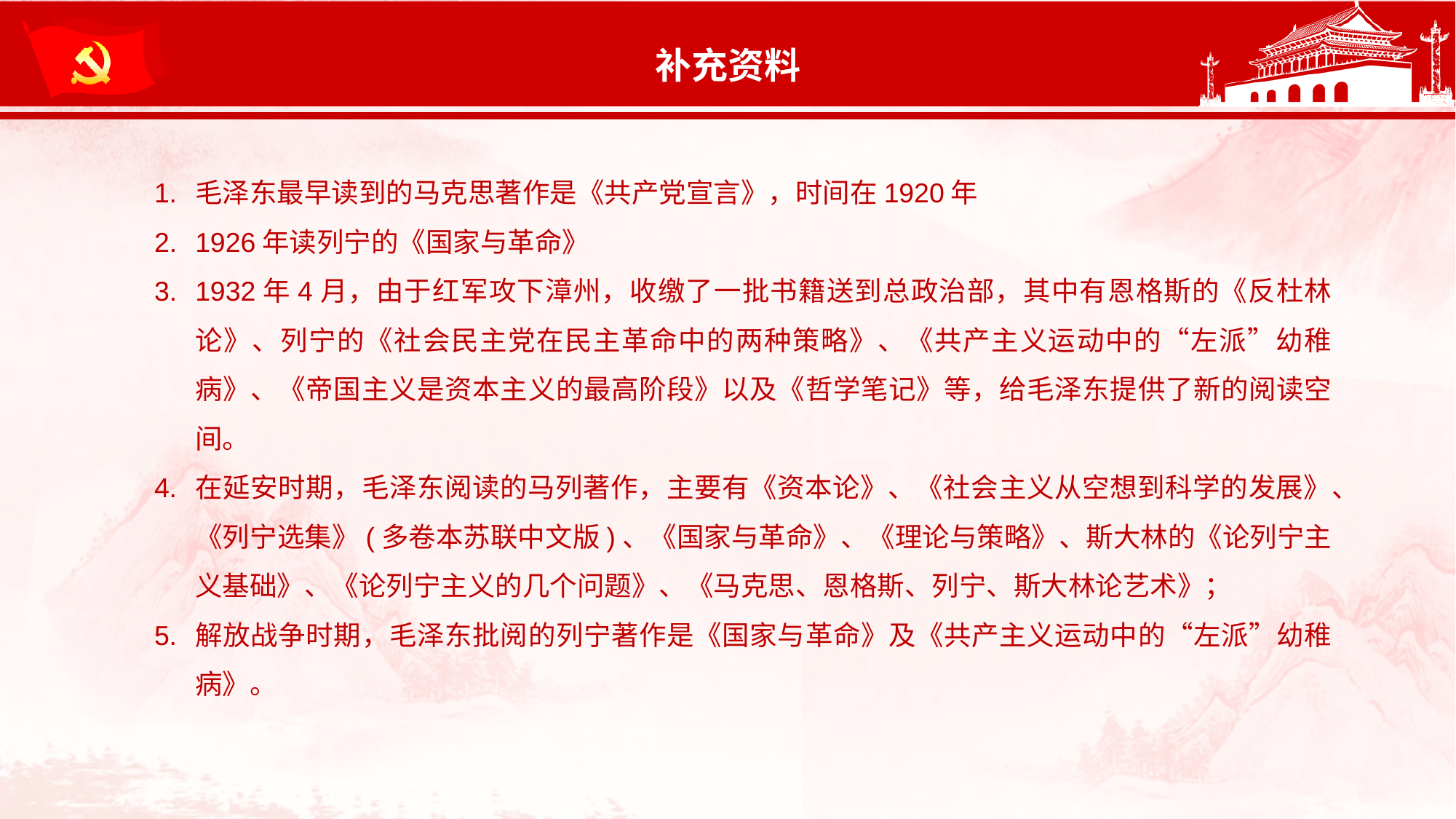

补充资料
毛泽东最早读到的马克思著作是《共产党宣言》，时间在1920年
1926年读列宁的《国家与革命》
1932年4月，由于红军攻下漳州，收缴了一批书籍送到总政治部，其中有恩格斯的《反杜林论》、列宁的《社会民主党在民主革命中的两种策略》、《共产主义运动中的“左派”幼稚病》、《帝国主义是资本主义的最高阶段》以及《哲学笔记》等，给毛泽东提供了新的阅读空间。
在延安时期，毛泽东阅读的马列著作，主要有《资本论》、《社会主义从空想到科学的发展》、《列宁选集》(多卷本苏联中文版)、《国家与革命》、《理论与策略》、斯大林的《论列宁主义基础》、《论列宁主义的几个问题》、《马克思、恩格斯、列宁、斯大林论艺术》；
解放战争时期，毛泽东批阅的列宁著作是《国家与革命》及《共产主义运动中的“左派”幼稚病》。